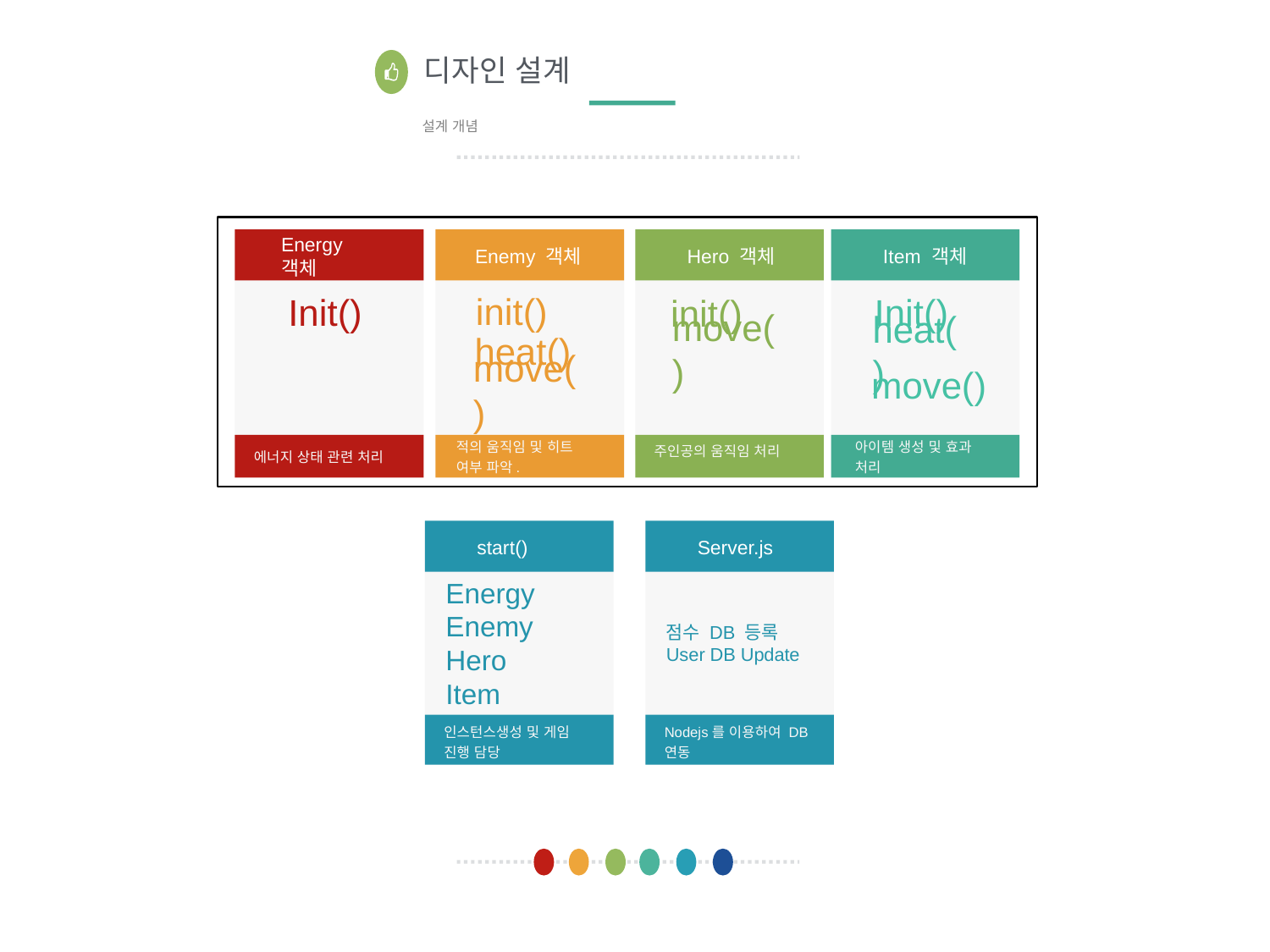

디자인 설계

설계 개념

Energy 객체
Init()

에너지 상태 관련 처리

Enemy 객체
heat()

적의 움직임 및 히트 여부 파악.

Hero 객체
move()

주인공의 움직임 처리

Item 객체
Init()
아이템 생성 및 효과 처리

init()
init()
heat()
move()
move()

start()
Energy
Enemy
Hero
Item

인스턴스생성 및 게임 진행 담당

Server.js
점수 DB 등록
User DB Update

Nodejs를 이용하여 DB연동